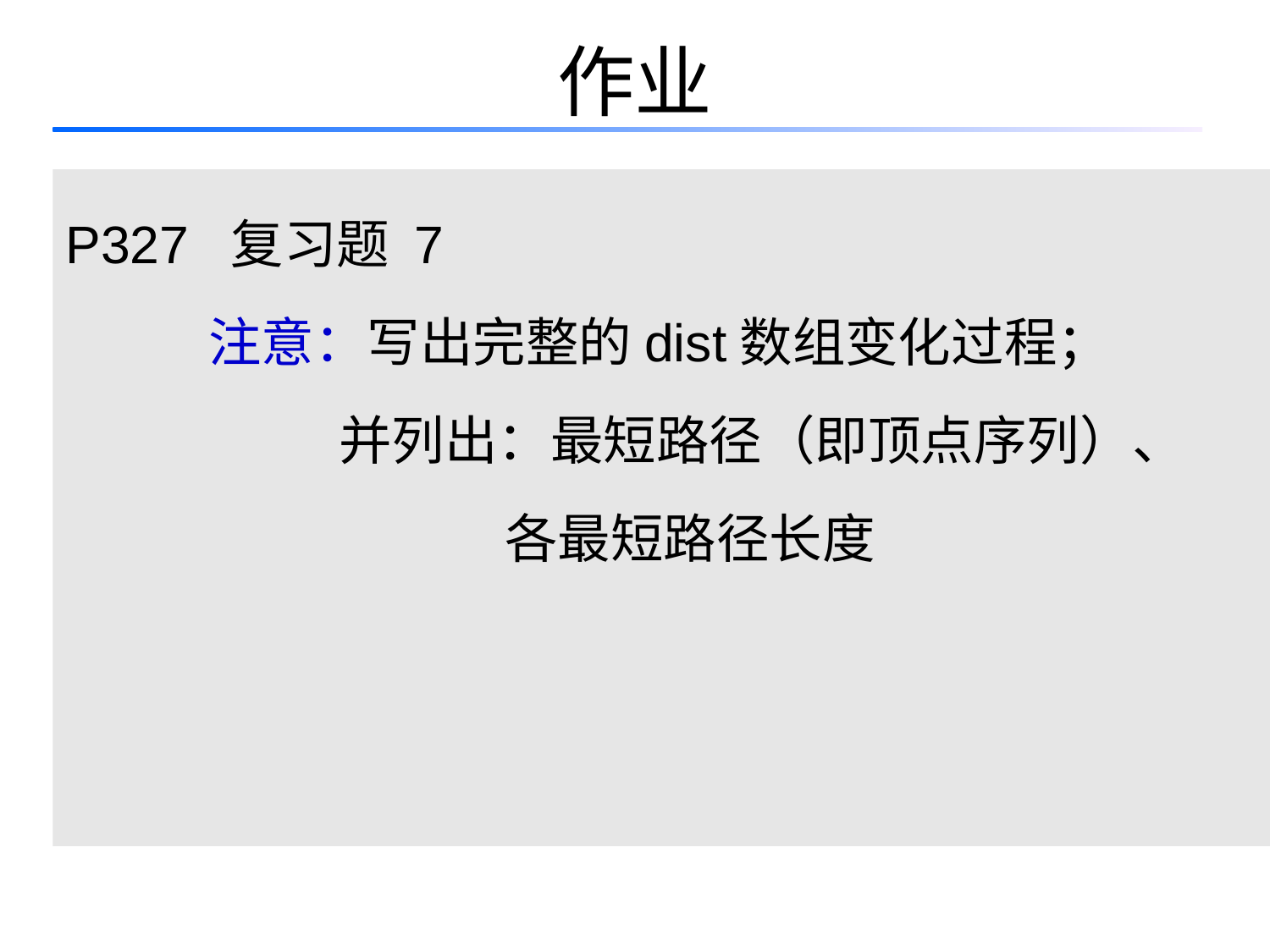

# 作业

P327  复习题 7
           注意：写出完整的dist数组变化过程；
                      并列出：最短路径（即顶点序列）、
                                    各最短路径长度